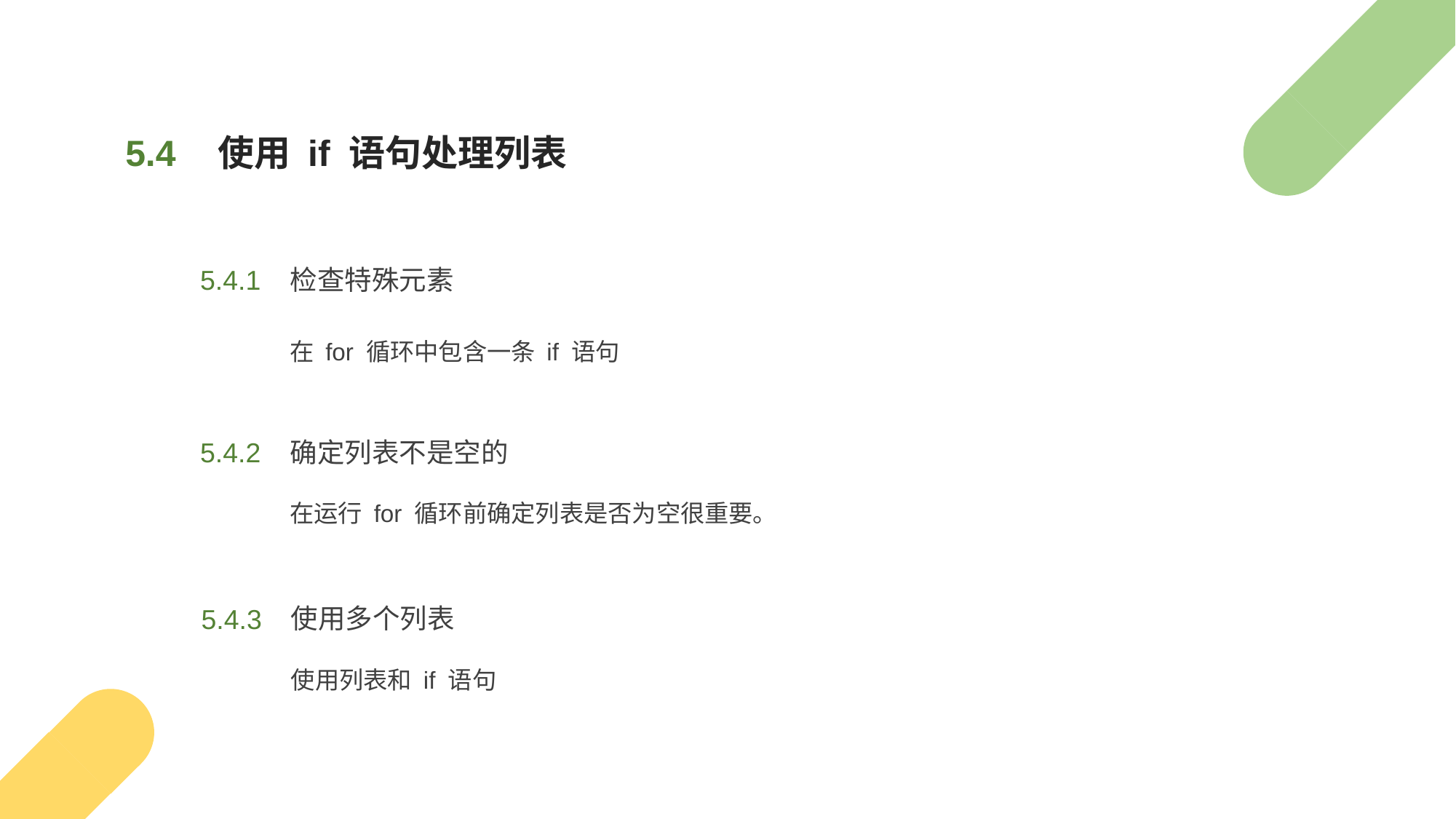

使用 if 语句处理列表
5.4
5.4.1
检查特殊元素
在 for 循环中包含一条 if 语句
确定列表不是空的
5.4.2
在运行 for 循环前确定列表是否为空很重要。
使用多个列表
5.4.3
使用列表和 if 语句